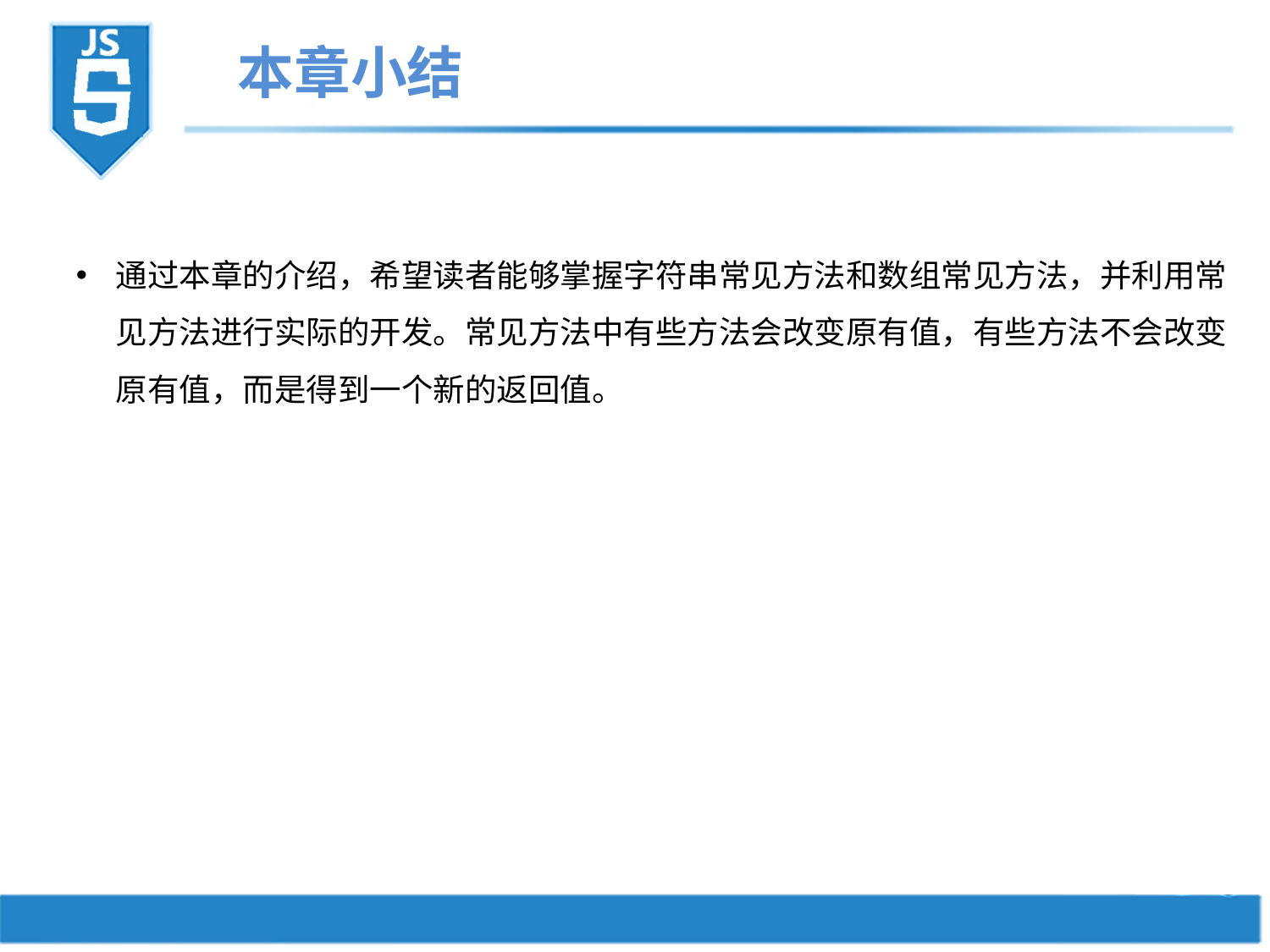

本章小结
通过本章的介绍，希望读者能够掌握字符串常见方法和数组常见方法，并利用常见方法进行实际的开发。常见方法中有些方法会改变原有值，有些方法不会改变原有值，而是得到一个新的返回值。